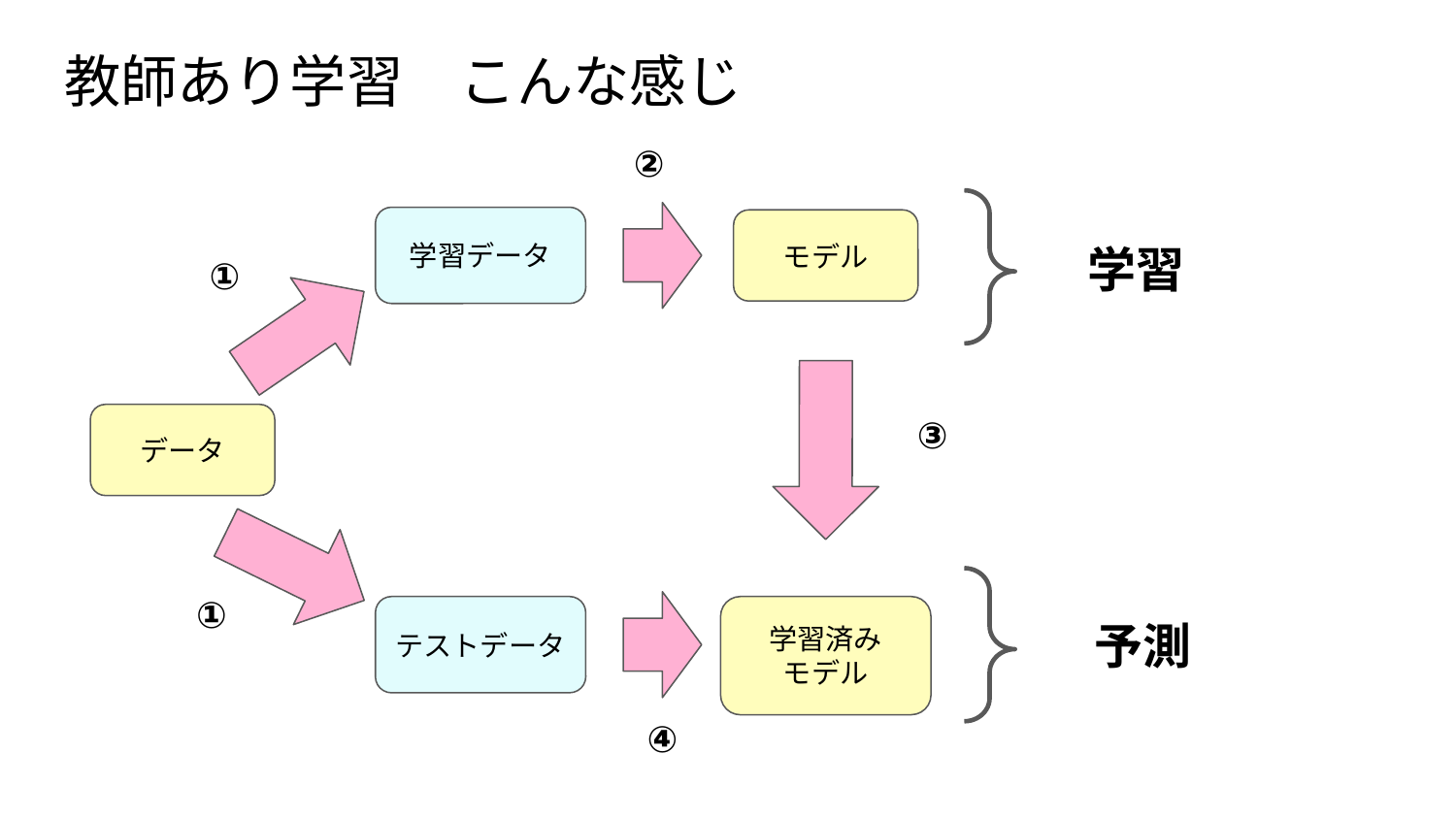

# 教師あり学習　こんな感じ
②

学習データ
モデル

学習
①

③
データ

①
テストデータ
学習済み
モデル

予測
④